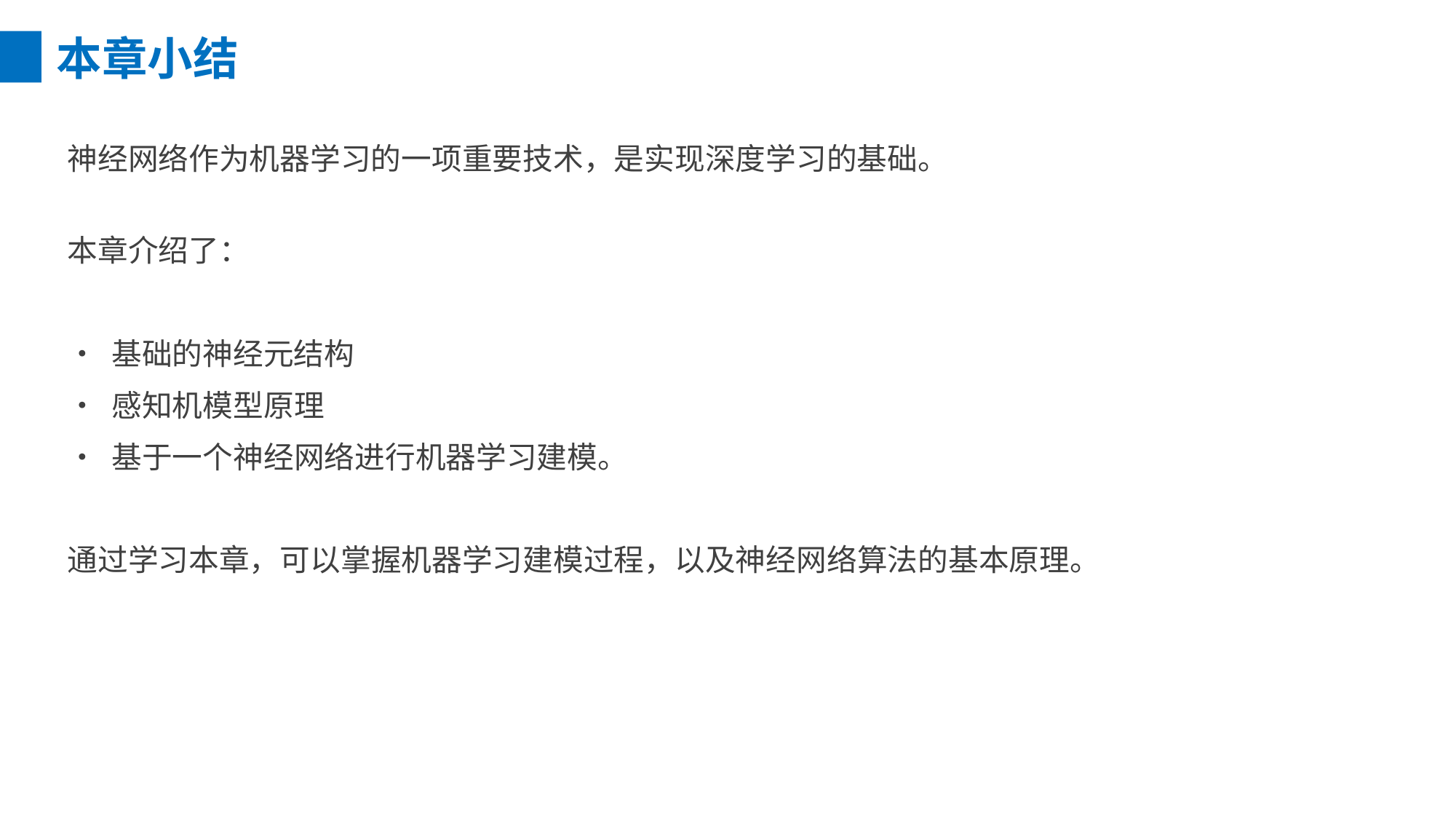

本章小结
神经网络作为机器学习的一项重要技术，是实现深度学习的基础。
本章介绍了：

• 基础的神经元结构
• 感知机模型原理
• 基于一个神经网络进行机器学习建模。

通过学习本章，可以掌握机器学习建模过程，以及神经网络算法的基本原理。